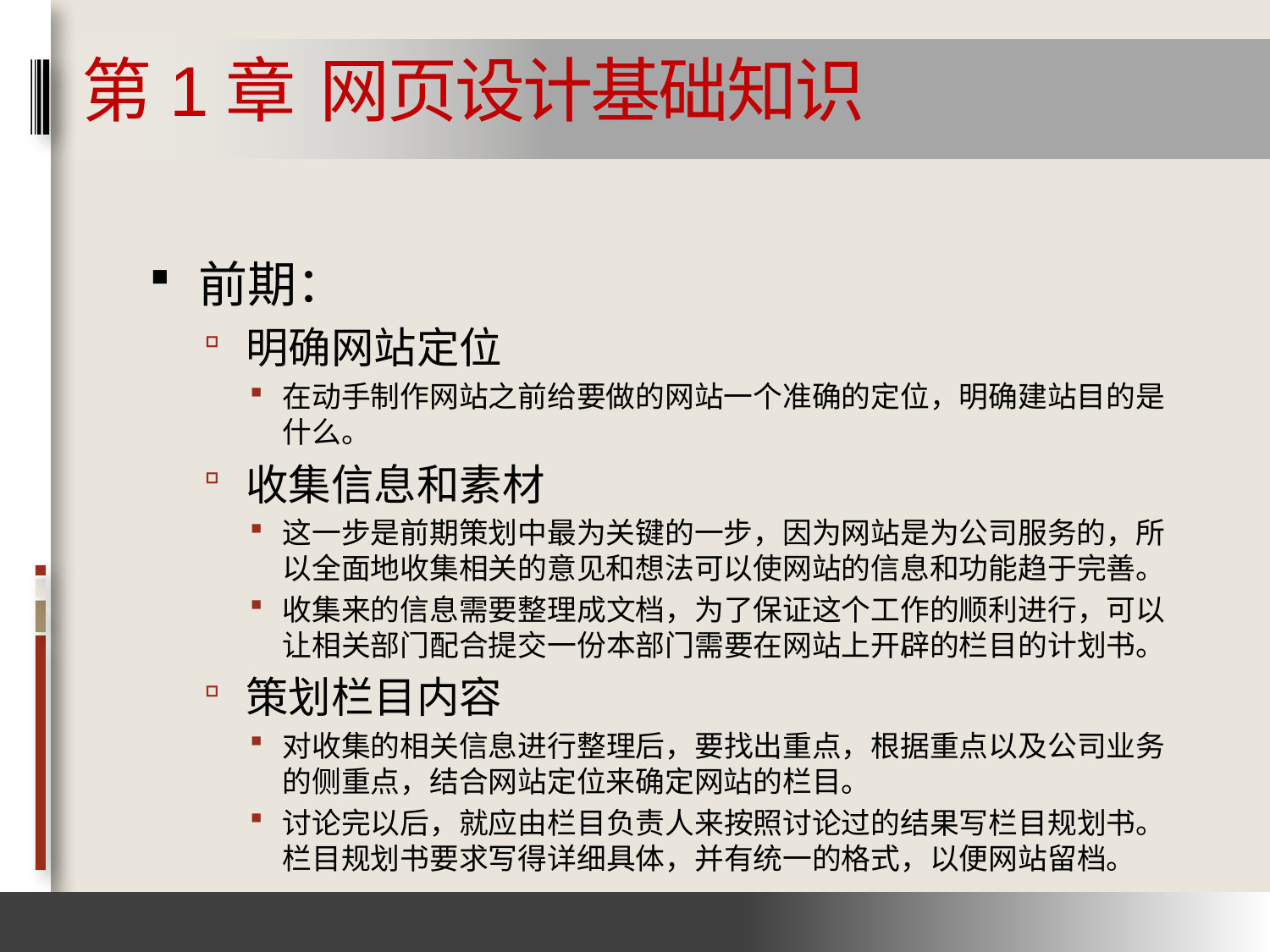

# 第1章  网页设计基础知识
前期：
明确网站定位
在动手制作网站之前给要做的网站一个准确的定位，明确建站目的是什么。
收集信息和素材
这一步是前期策划中最为关键的一步，因为网站是为公司服务的，所以全面地收集相关的意见和想法可以使网站的信息和功能趋于完善。
收集来的信息需要整理成文档，为了保证这个工作的顺利进行，可以让相关部门配合提交一份本部门需要在网站上开辟的栏目的计划书。
策划栏目内容
对收集的相关信息进行整理后，要找出重点，根据重点以及公司业务的侧重点，结合网站定位来确定网站的栏目。
讨论完以后，就应由栏目负责人来按照讨论过的结果写栏目规划书。栏目规划书要求写得详细具体，并有统一的格式，以便网站留档。